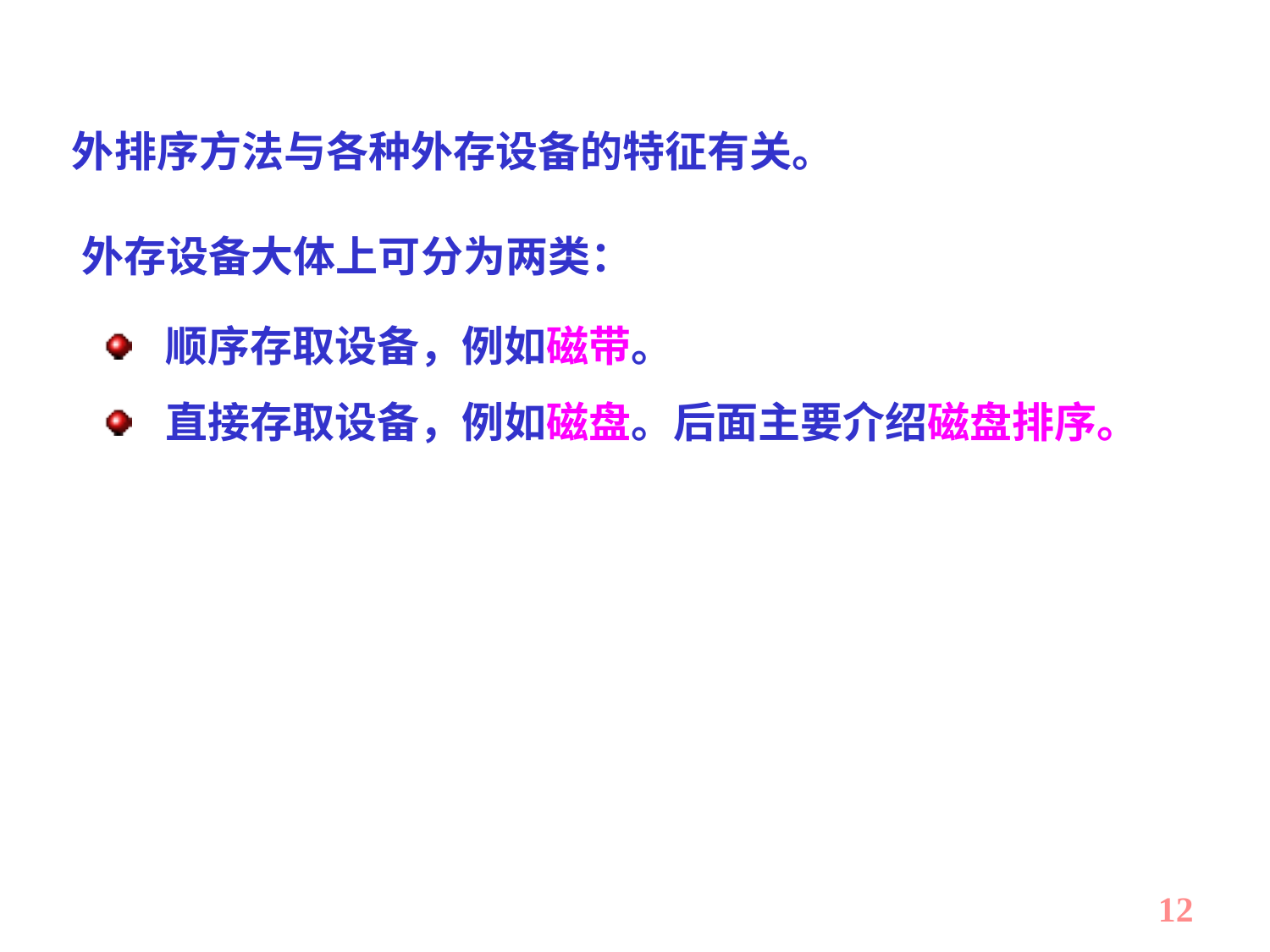

外排序方法与各种外存设备的特征有关。
外存设备大体上可分为两类：
顺序存取设备，例如磁带。
直接存取设备，例如磁盘。后面主要介绍磁盘排序。
12